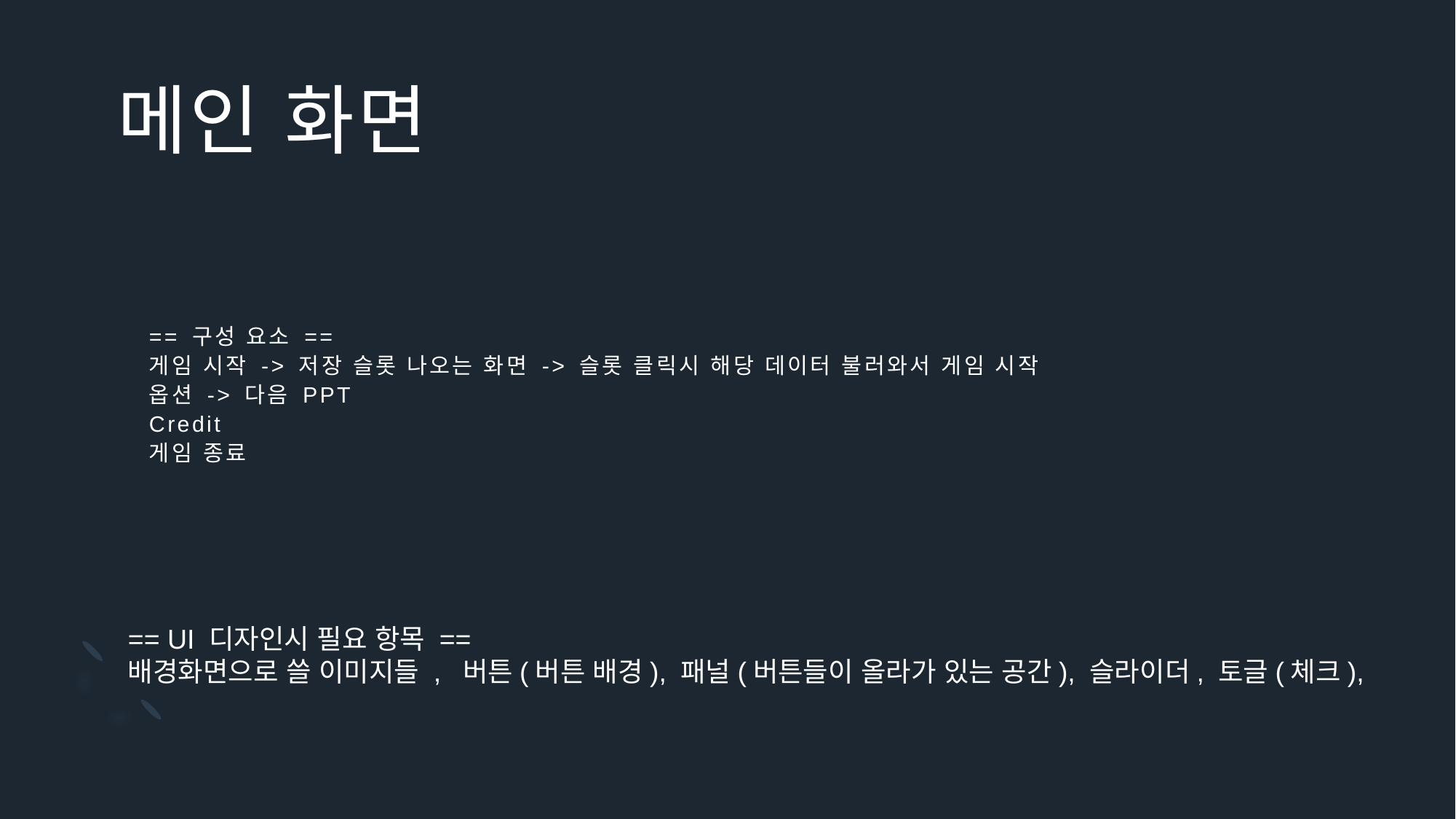

메인 화면
# == 구성 요소 == 게임 시작 -> 저장 슬롯 나오는 화면 -> 슬롯 클릭시 해당 데이터 불러와서 게임 시작 옵션 -> 다음 PPT Credit 게임 종료
== UI 디자인시 필요 항목 ==
배경화면으로 쓸 이미지들 ,  버튼(버튼 배경), 패널(버튼들이 올라가 있는 공간), 슬라이더, 토글(체크),